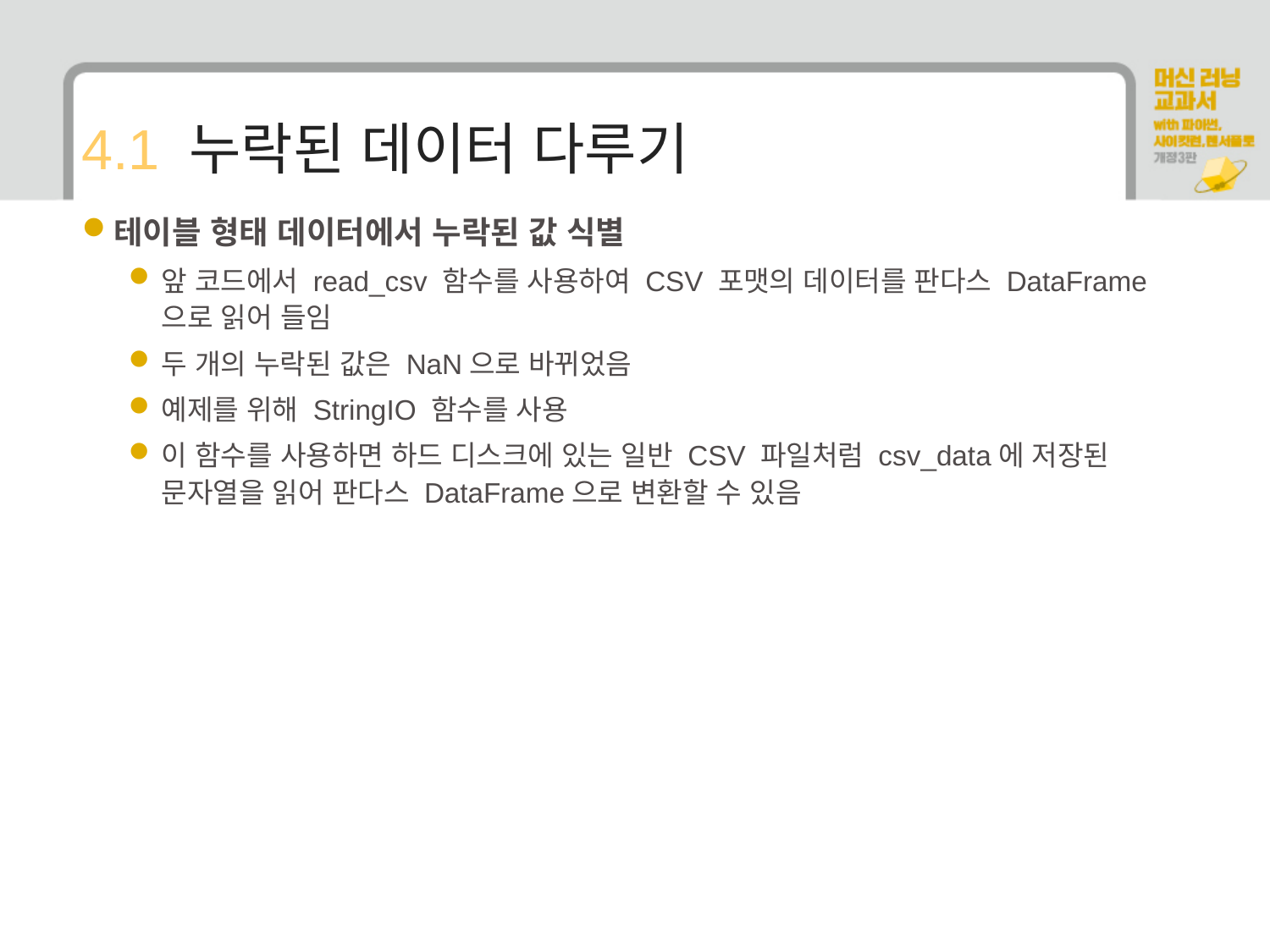

# 4.1 누락된 데이터 다루기
테이블 형태 데이터에서 누락된 값 식별
앞 코드에서 read_csv 함수를 사용하여 CSV 포맷의 데이터를 판다스 DataFrame으로 읽어 들임
두 개의 누락된 값은 NaN으로 바뀌었음
예제를 위해 StringIO 함수를 사용
이 함수를 사용하면 하드 디스크에 있는 일반 CSV 파일처럼 csv_data에 저장된 문자열을 읽어 판다스 DataFrame으로 변환할 수 있음